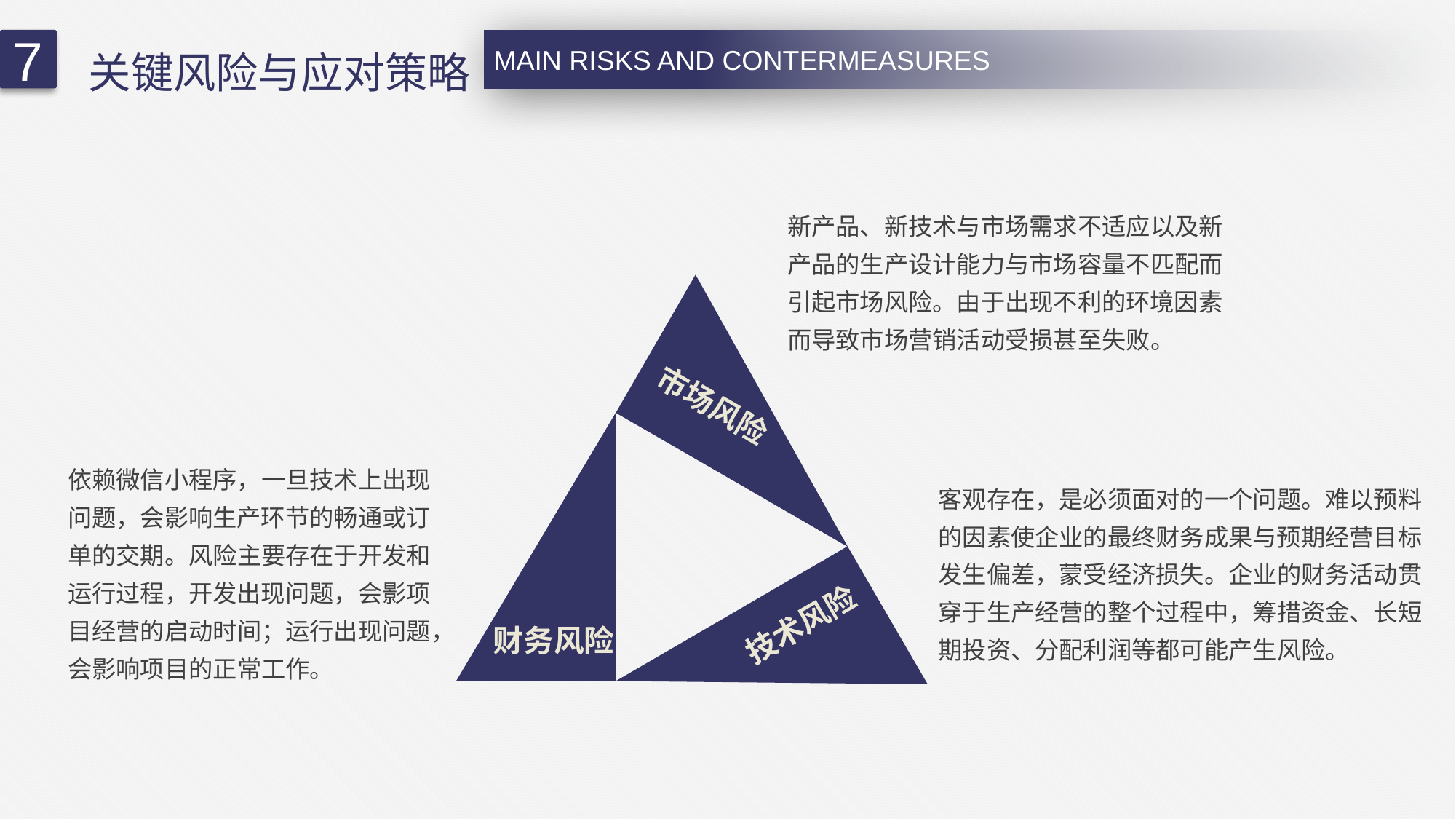

关键风险与应对策略
7

MAIN RISKS AND CONTERMEASURES
新产品、新技术与市场需求不适应以及新产品的生产设计能力与市场容量不匹配而引起市场风险。由于出现不利的环境因素而导致市场营销活动受损甚至失败。

市场风险
依赖微信小程序，一旦技术上出现问题，会影响生产环节的畅通或订单的交期。风险主要存在于开发和运行过程，开发出现问题，会影项目经营的启动时间；运行出现问题，会影响项目的正常工作。

客观存在，是必须面对的一个问题。难以预料的因素使企业的最终财务成果与预期经营目标发生偏差，蒙受经济损失。企业的财务活动贯穿于生产经营的整个过程中，筹措资金、长短期投资、分配利润等都可能产生风险。
技术风险

财务风险